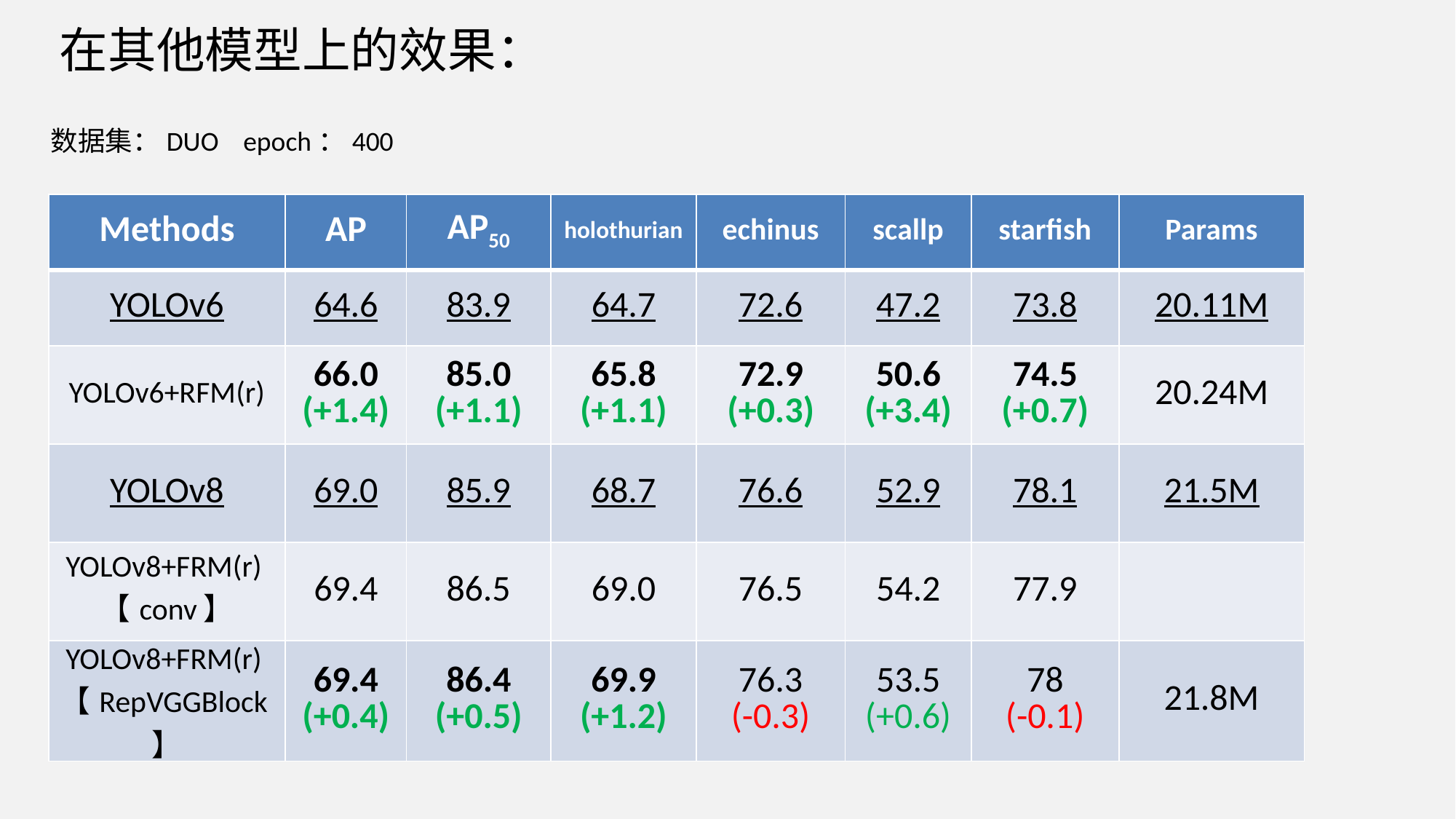

在其他模型上的效果：
数据集：DUO    epoch：400
| Methods | AP | AP50 | holothurian | echinus | scallp | starfish | Params |
| --- | --- | --- | --- | --- | --- | --- | --- |
| YOLOv6 | 64.6 | 83.9 | 64.7 | 72.6 | 47.2 | 73.8 | 20.11M |
| YOLOv6+RFM(r) | 66.0 (+1.4) | 85.0 (+1.1) | 65.8 (+1.1) | 72.9 (+0.3) | 50.6 (+3.4) | 74.5 (+0.7) | 20.24M |
| YOLOv8 | 69.0 | 85.9 | 68.7 | 76.6 | 52.9 | 78.1 | 21.5M |
| YOLOv8+FRM(r)【conv】 | 69.4 | 86.5 | 69.0 | 76.5 | 54.2 | 77.9 |  |
| YOLOv8+FRM(r)【RepVGGBlock】 | 69.4 (+0.4) | 86.4 (+0.5) | 69.9 (+1.2) | 76.3 (-0.3) | 53.5 (+0.6) | 78 (-0.1) | 21.8M |